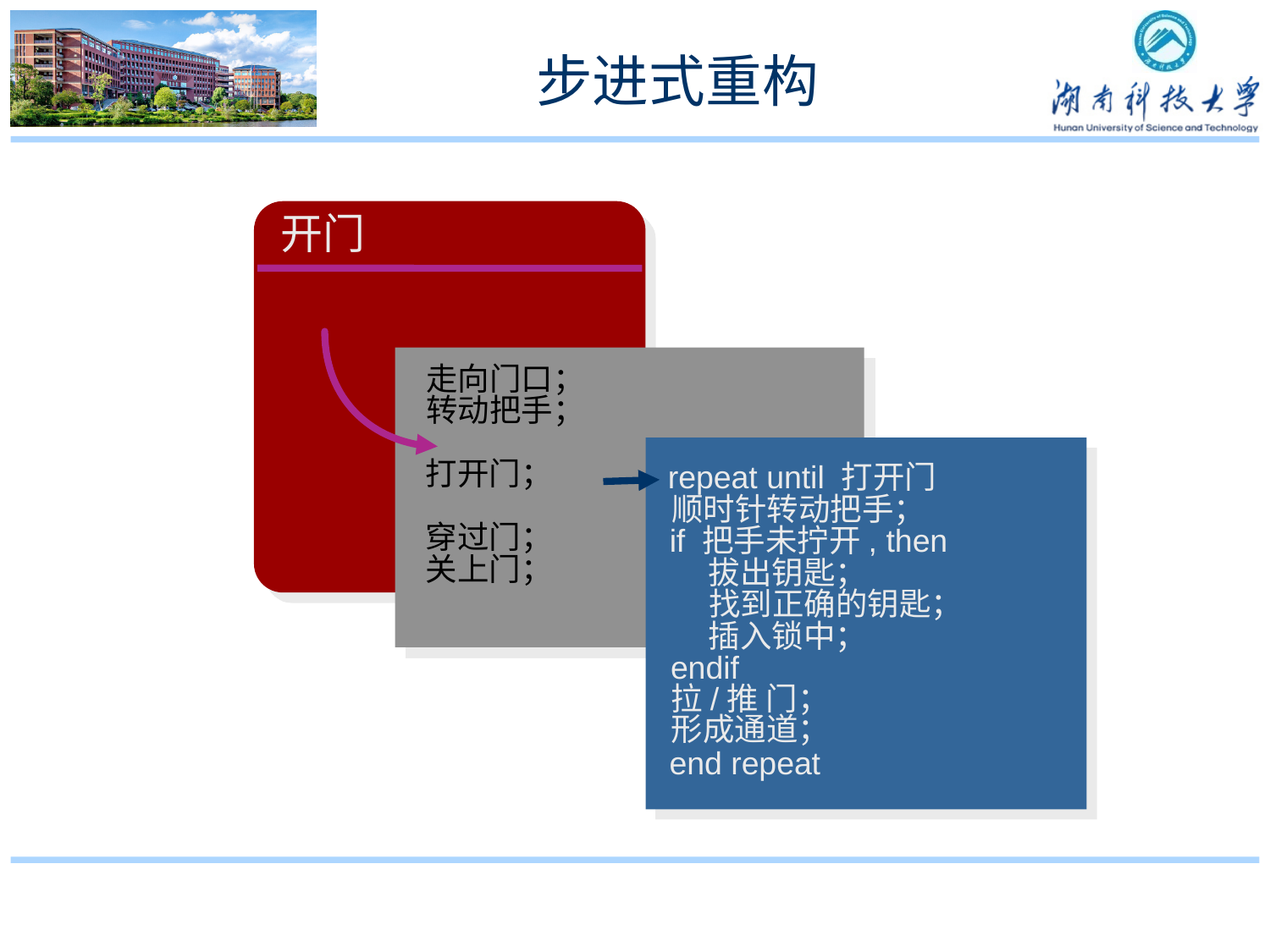

# 步进式重构
开门

走向门口；

转动把手；

打开门；
repeat until 打开门

顺时针转动把手；
穿过门；
if 把手未拧开, then

关上门；
    拔出钥匙；
    找到正确的钥匙；
    插入锁中；
endif

拉/推 门；
形成通道；

end repeat
20